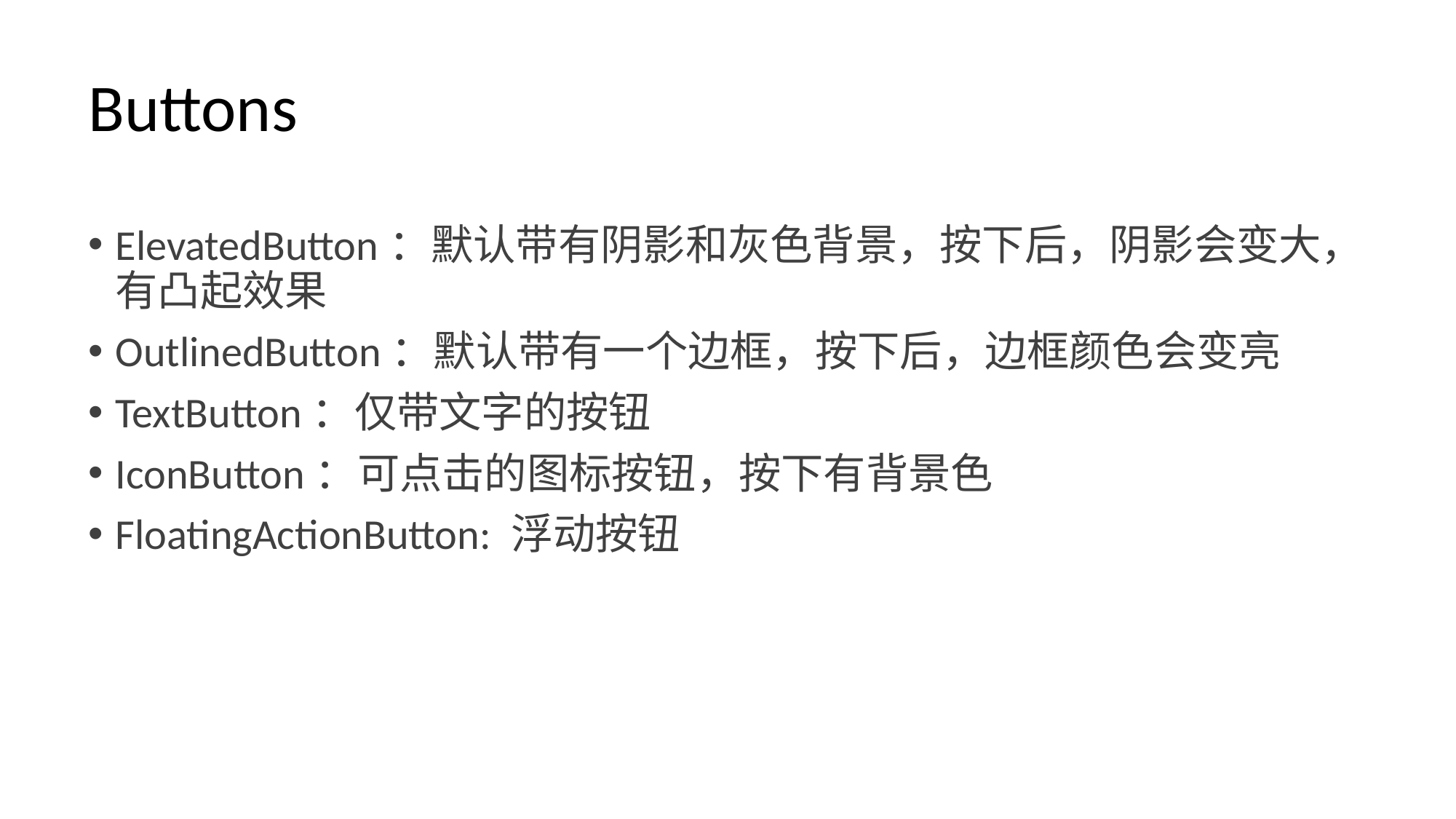

# Buttons
ElevatedButton：默认带有阴影和灰色背景，按下后，阴影会变大，有凸起效果
OutlinedButton：默认带有一个边框，按下后，边框颜色会变亮
TextButton：仅带文字的按钮
IconButton：可点击的图标按钮，按下有背景色
FloatingActionButton: 浮动按钮